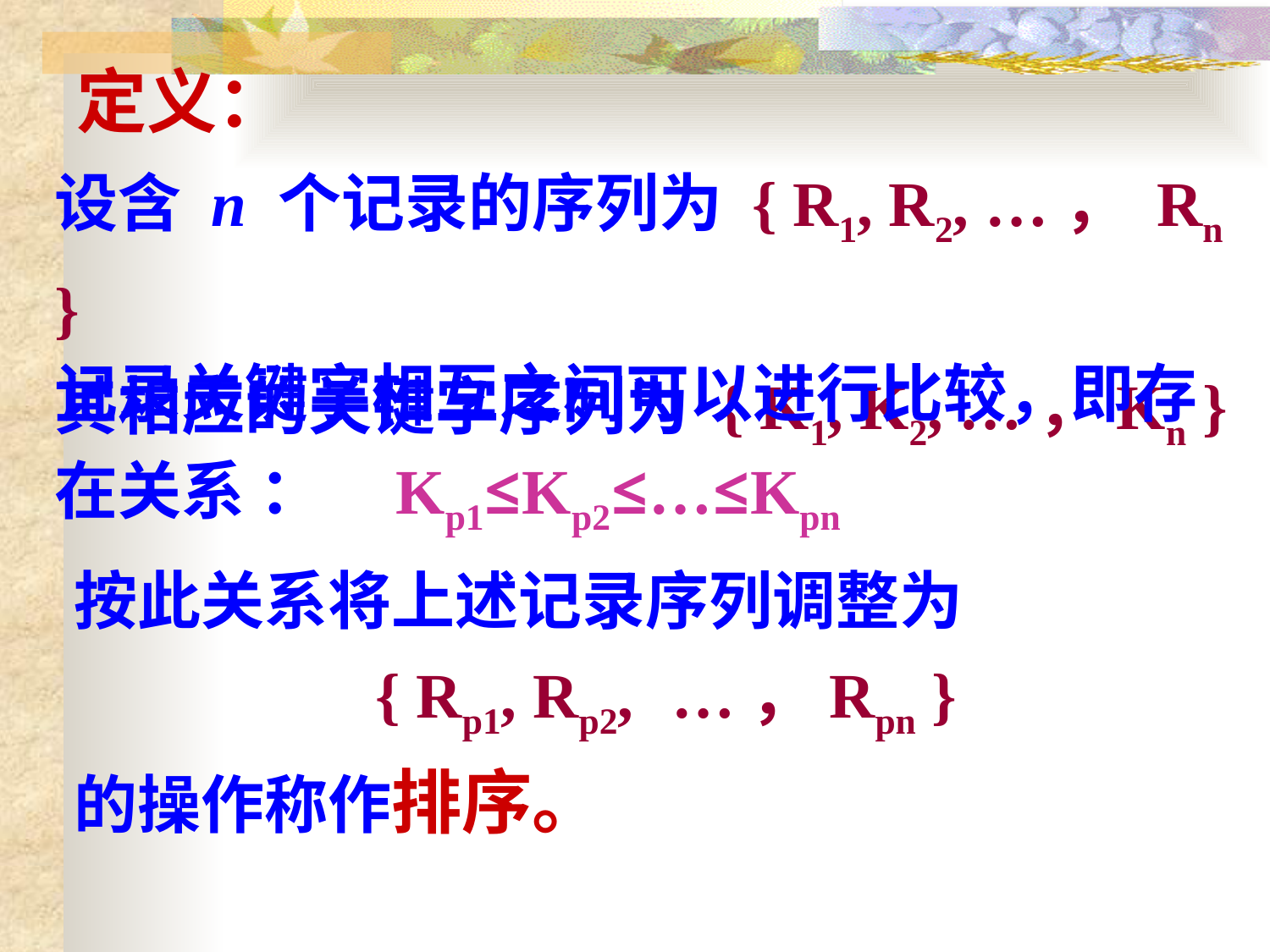

定义：
设含 n 个记录的序列为 { R1, R2, …， Rn }
其相应的关键字序列为 { K1, K2, …，Kn }
记录关键字相互之间可以进行比较，即存在关系 ：    Kp1≤Kp2≤…≤Kpn
按此关系将上述记录序列调整为
                   { Rp1, Rp2, …，Rpn }
的操作称作排序。